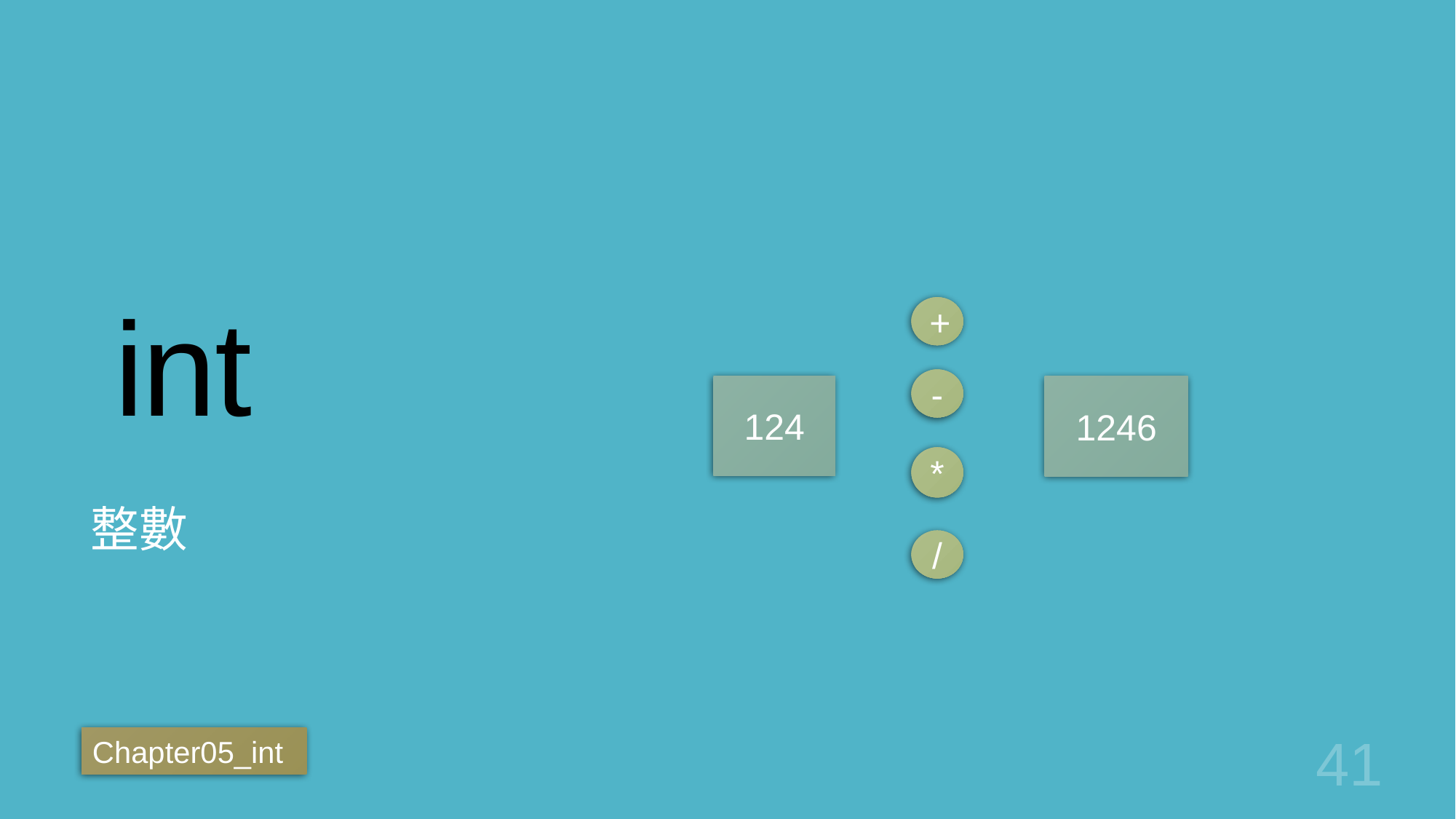

# int
+
-
124
1246
*
整數
/
41
Chapter05_int